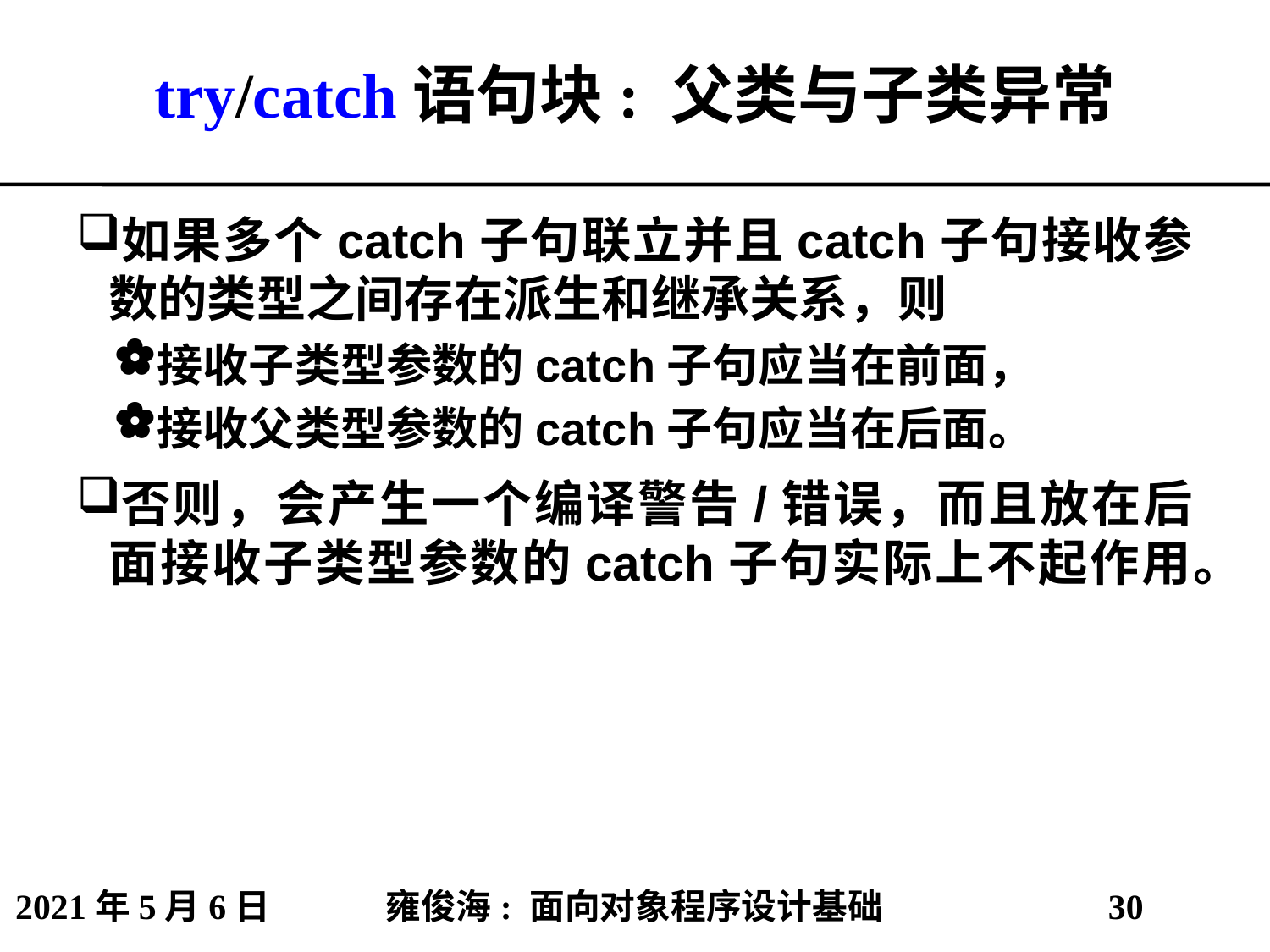

# try/catch语句块: 父类与子类异常

如果多个catch子句联立并且catch子句接收参数的类型之间存在派生和继承关系，则
接收子类型参数的catch子句应当在前面，
接收父类型参数的catch子句应当在后面。
否则，会产生一个编译警告/错误，而且放在后面接收子类型参数的catch子句实际上不起作用。

2021年5月6日
雍俊海: 面向对象程序设计基础
30